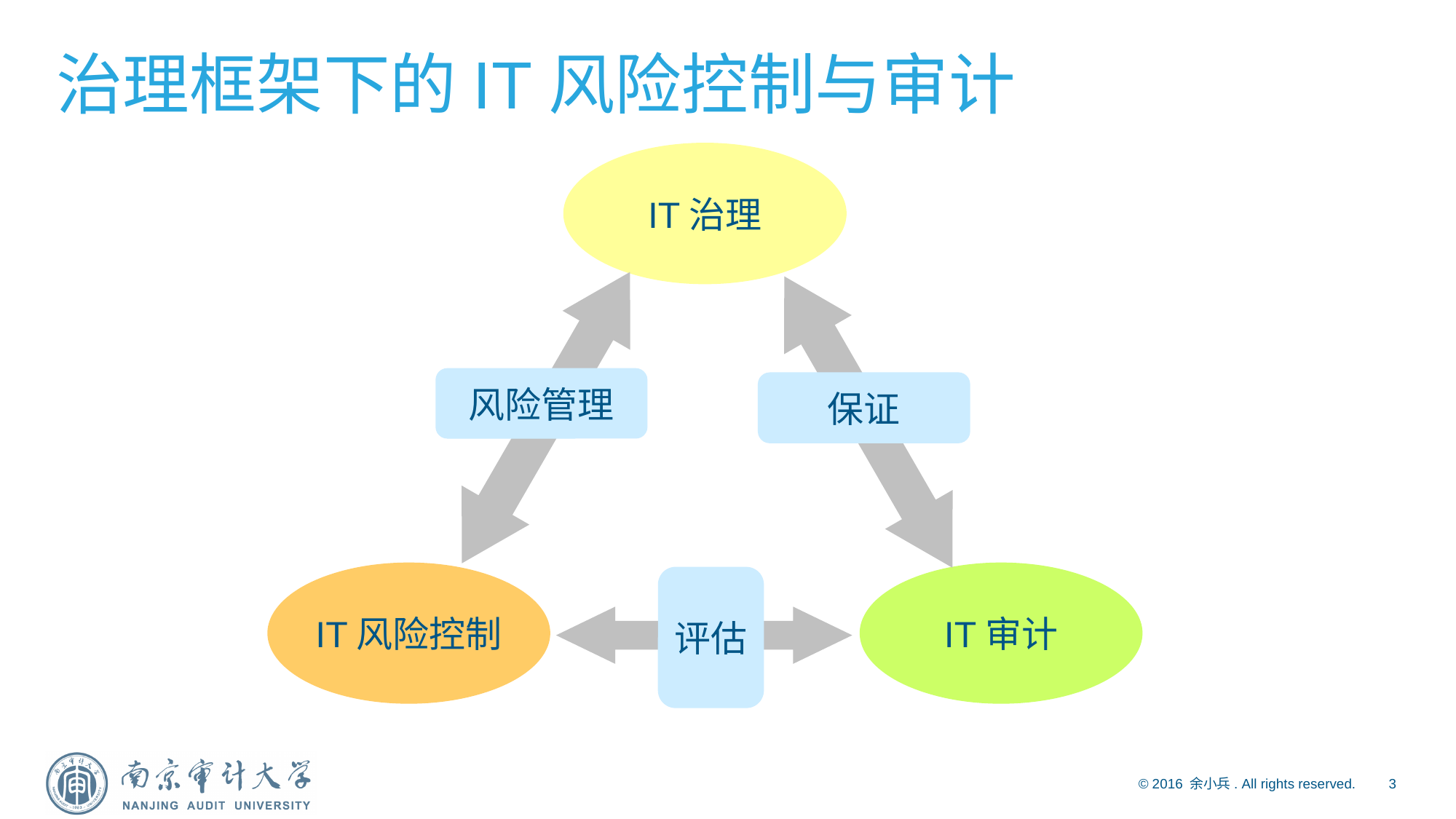

# 治理框架下的IT风险控制与审计
IT治理
风险管理
保证

IT风险控制
IT审计
评估